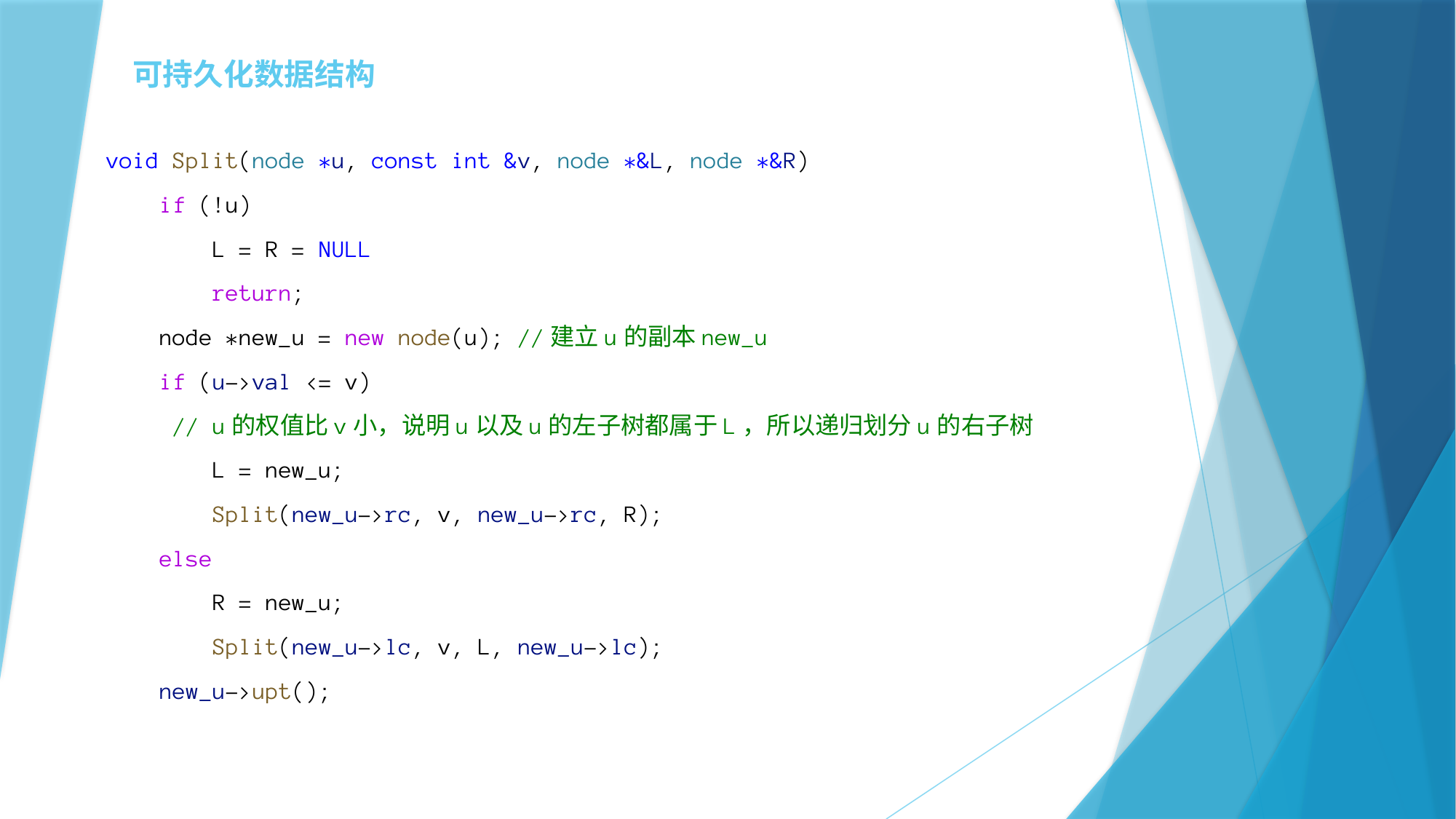

# 可持久化数据结构
void Split(node *u, const int &v, node *&L, node *&R)
    if (!u)
        L = R = NULL
        return;
    node *new_u = new node(u); //建立u的副本new_u
    if (u->val <= v)
     // u的权值比v小，说明u以及u的左子树都属于L，所以递归划分u的右子树
        L = new_u;
        Split(new_u->rc, v, new_u->rc, R);
    else
        R = new_u;
        Split(new_u->lc, v, L, new_u->lc);
    new_u->upt();